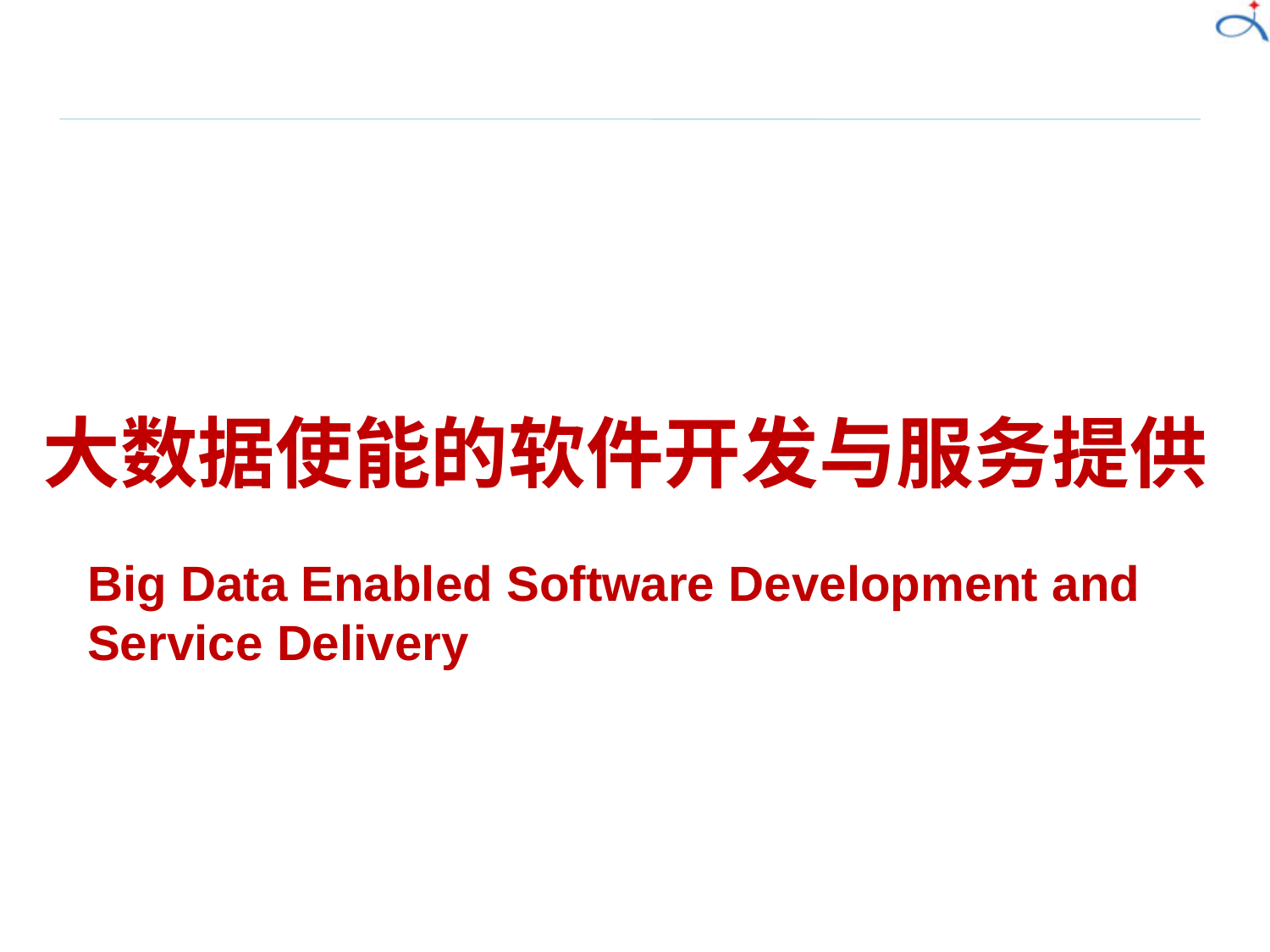

# 大数据使能的软件开发与服务提供
Big Data Enabled Software Development and Service Delivery